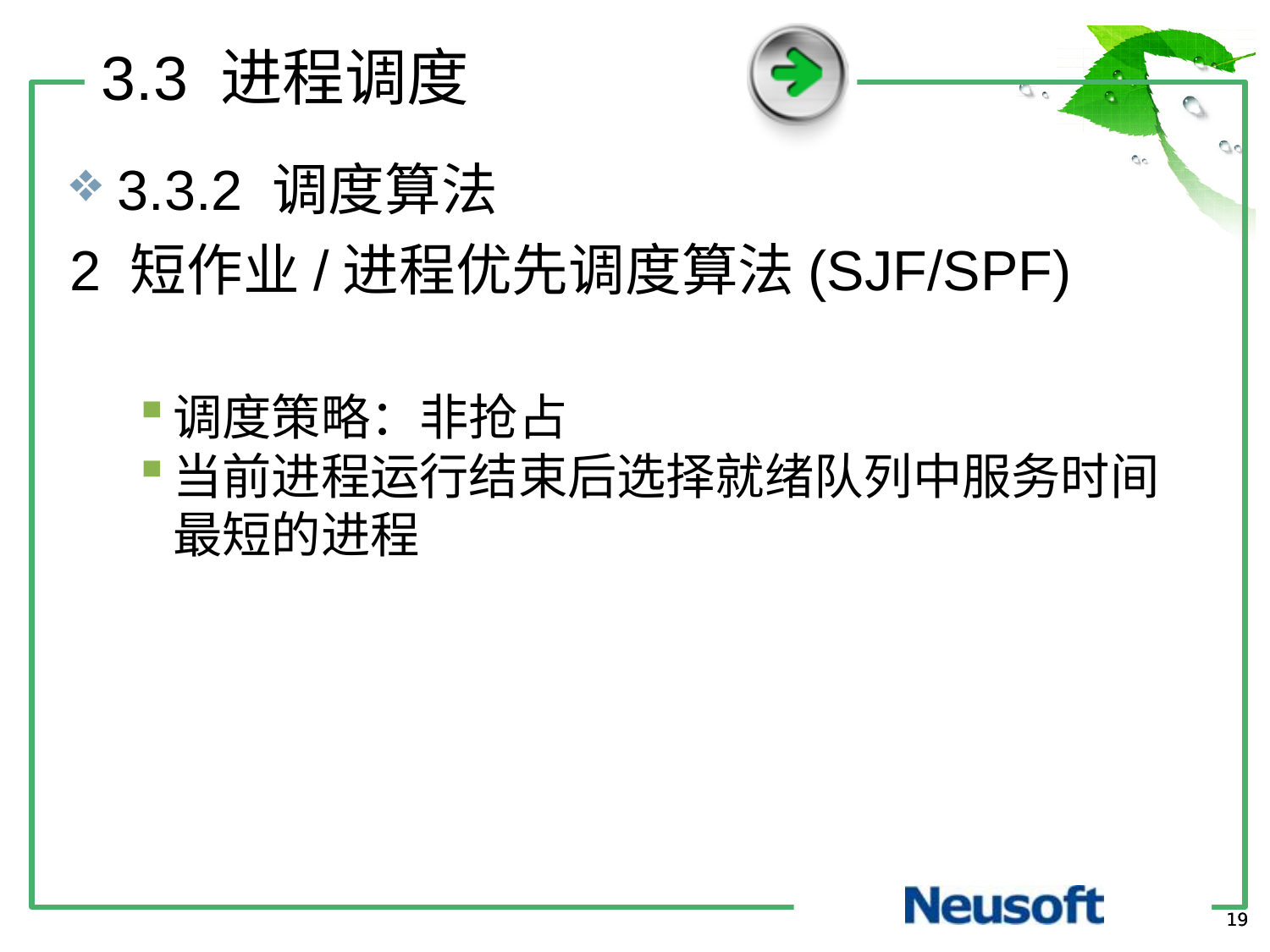

3.3 进程调度
3.3.2 调度算法
2 短作业/进程优先调度算法(SJF/SPF)

调度策略：非抢占
当前进程运行结束后选择就绪队列中服务时间最短的进程
19
19